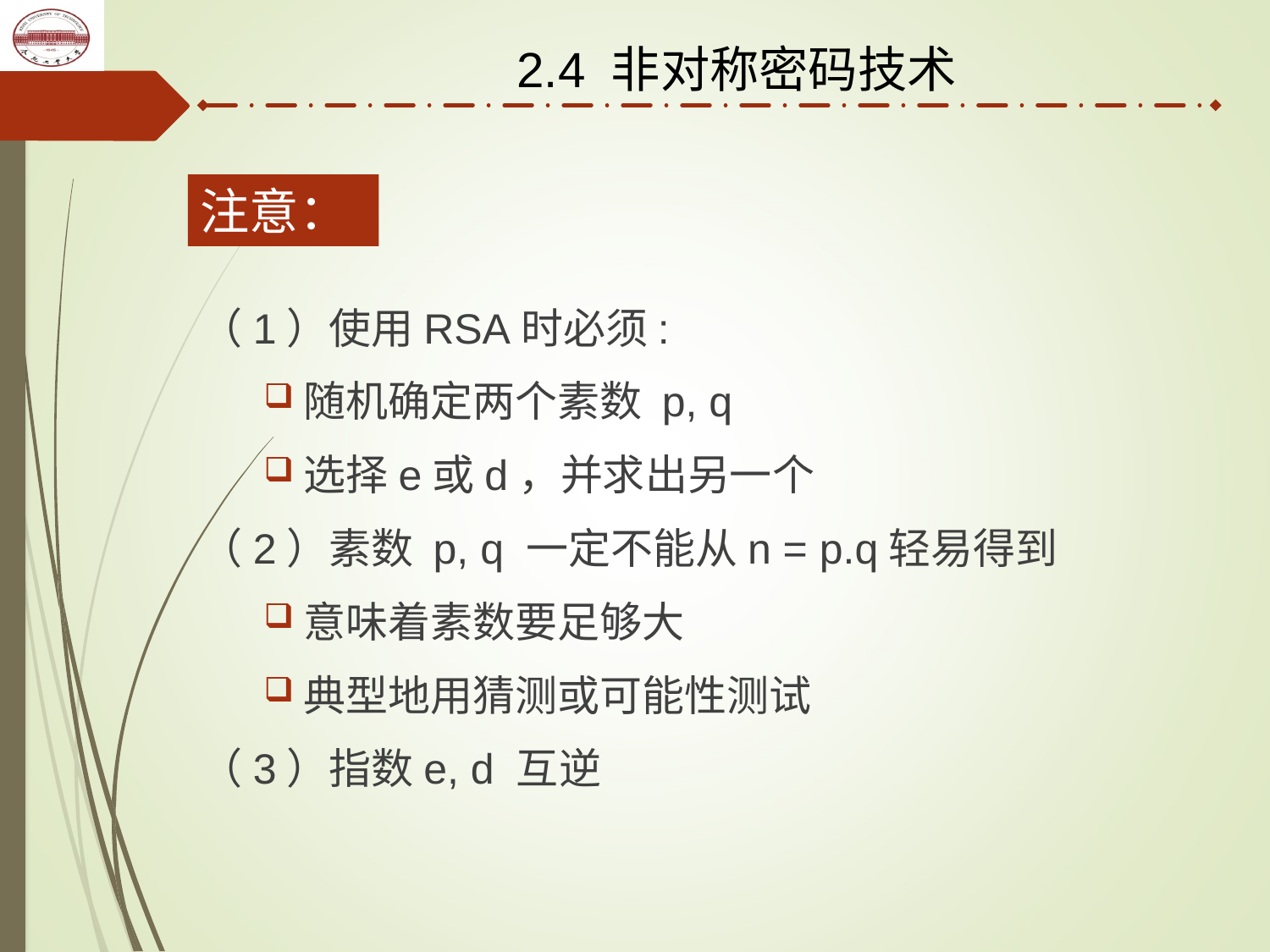

2.4 非对称密码技术
注意：
（1）使用RSA时必须:
随机确定两个素数 p, q
选择e或d，并求出另一个
（2）素数 p, q 一定不能从n = p.q轻易得到
意味着素数要足够大
典型地用猜测或可能性测试
（3）指数e, d 互逆